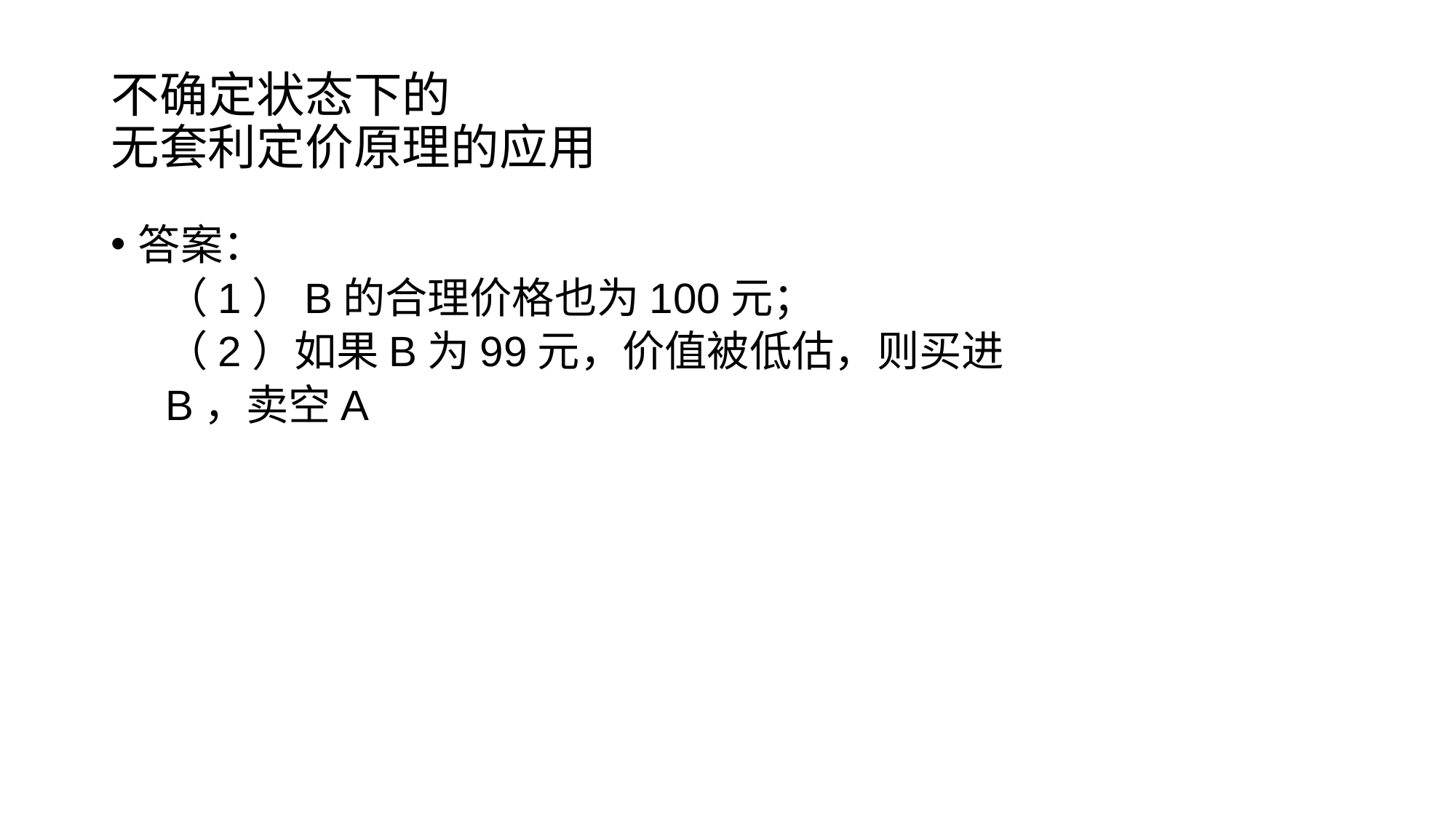

不确定状态下的
无套利定价原理的应用
答案：
（1）B的合理价格也为100元；
（2）如果B为99元，价值被低估，则买进
B，卖空A